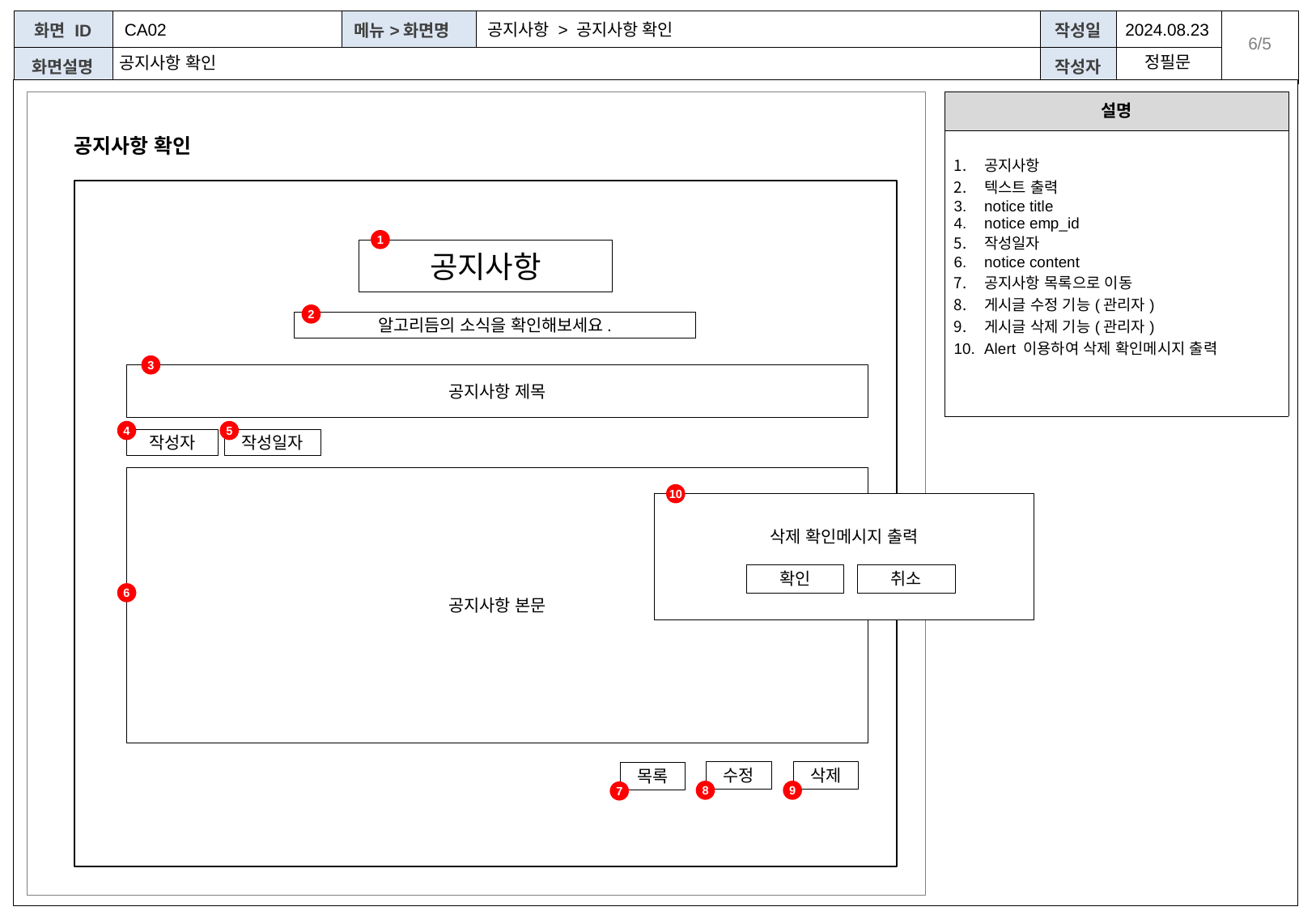

CA02
공지사항 > 공지사항 확인
2024.08.23
정필문
# 공지사항 확인

| 설명 |
| --- |
| 공지사항 텍스트 출력 notice title notice emp\_id 작성일자 notice content 공지사항 목록으로 이동 게시글 수정 기능(관리자) 게시글 삭제 기능(관리자) Alert 이용하여 삭제 확인메시지 출력 |
공지사항 확인

1
공지사항
2
알고리듬의 소식을 확인해보세요.
3
공지사항 제목
4
5
작성자
작성일자
공지사항 본문
10
삭제 확인메시지 출력

확인
취소
6
수정
삭제
목록
8
9
7